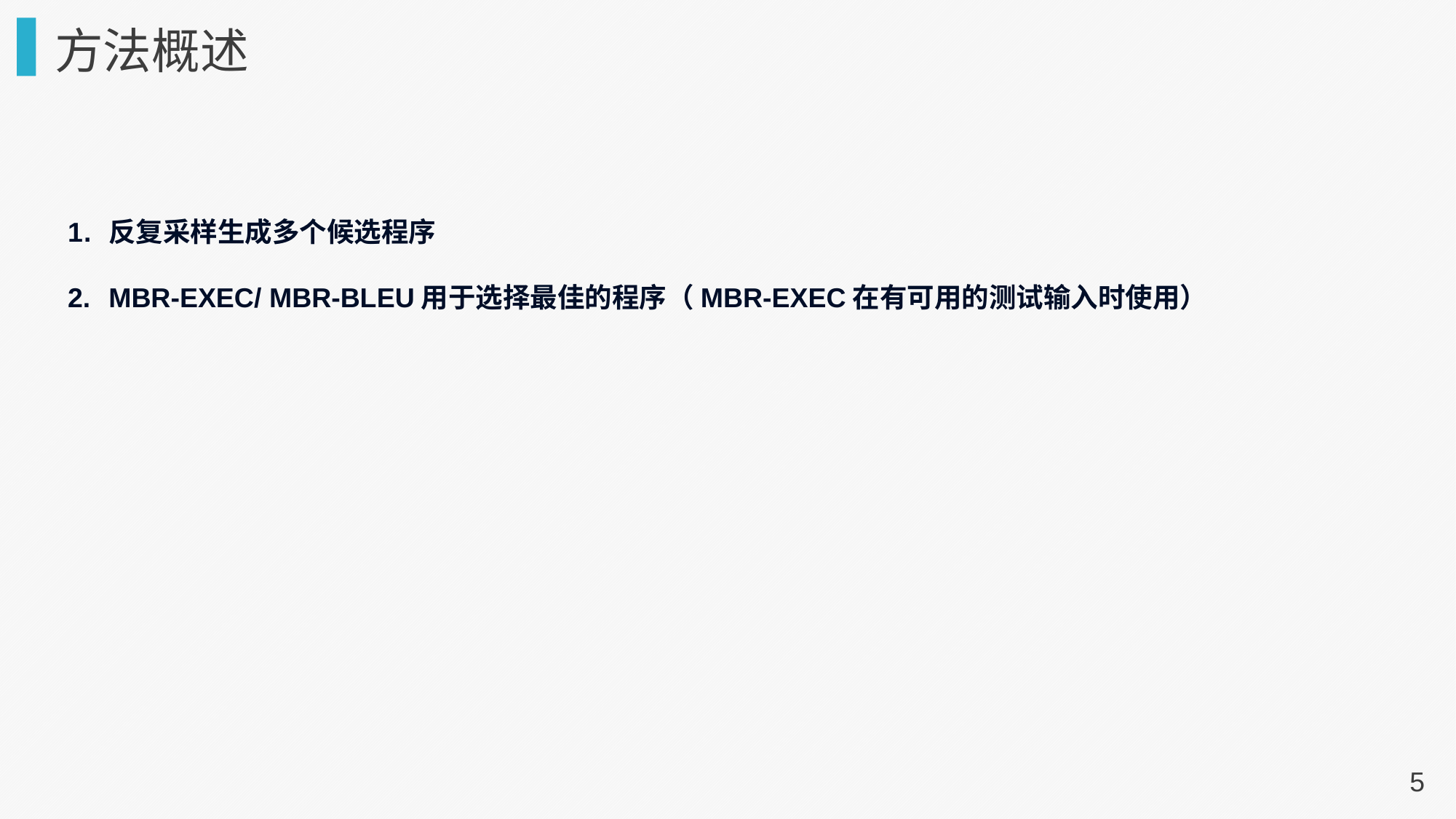

方法概述

反复采样生成多个候选程序
MBR-EXEC/ MBR-BLEU用于选择最佳的程序（MBR-EXEC在有可用的测试输入时使用）